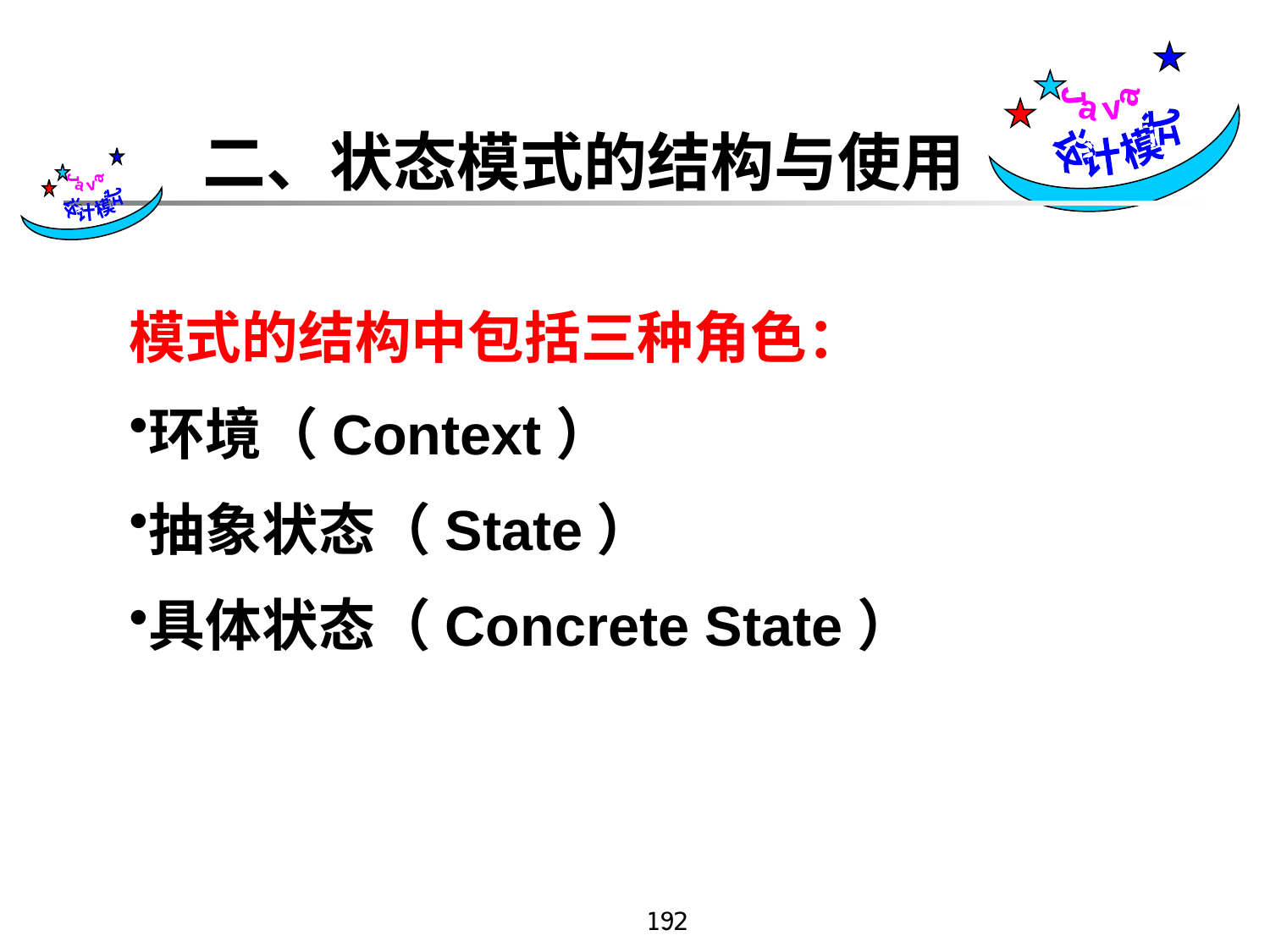

Java
设计模式

二、状态模式的结构与使用

  Java
设计模式

模式的结构中包括三种角色：
环境（Context）
抽象状态（State）
具体状态（Concrete State）

192